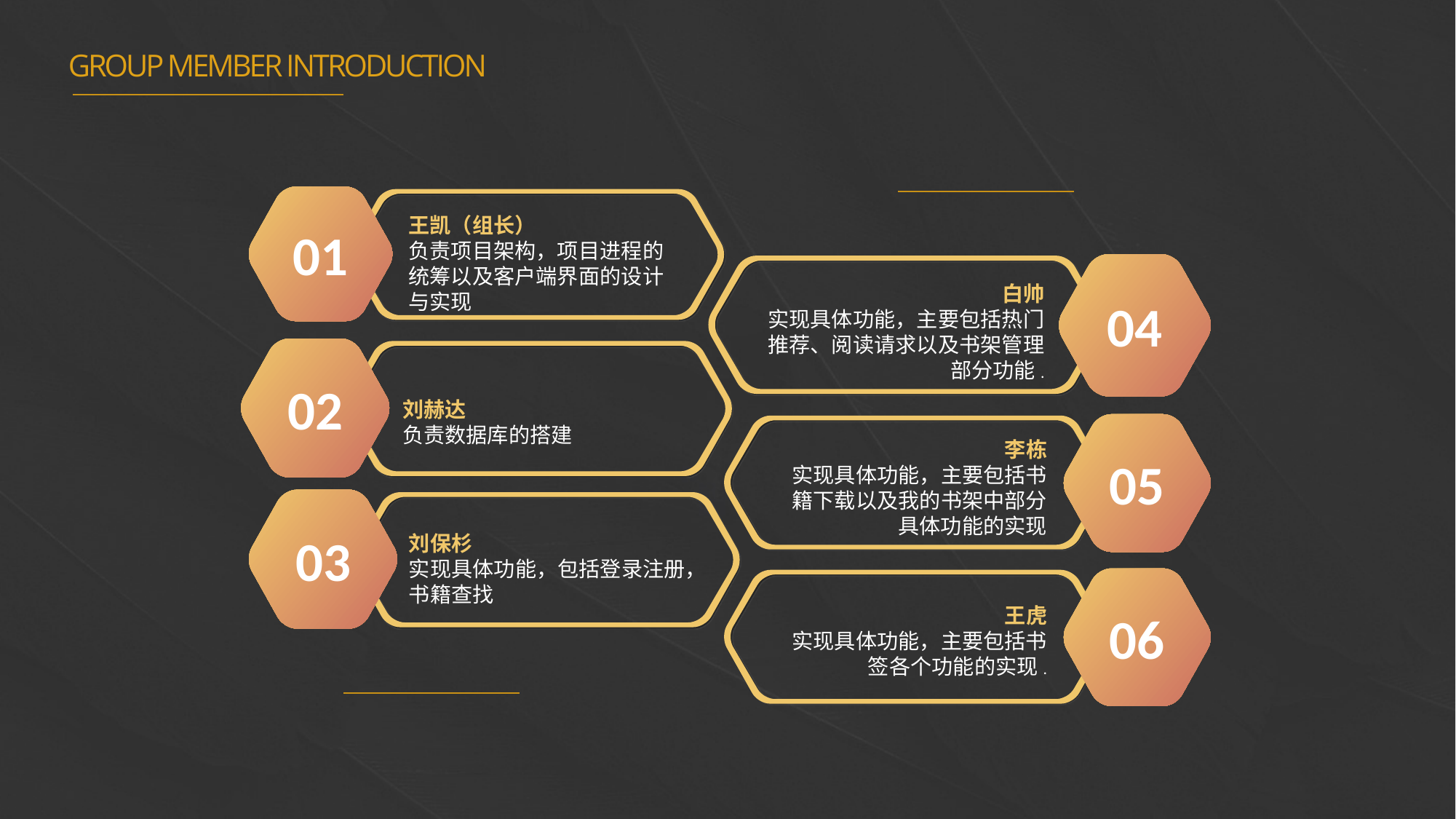

GROUP MEMBER INTRODUCTION

王凯（组长）
负责项目架构，项目进程的统筹以及客户端界面的设计与实现
01

e7d195523061f1c0205959036996ad55c215b892a7aac5c0B9ADEF7896FB48F2EF97163A2DE1401E1875DEDC438B7864AD24CA23553DBBBD975DAF4CAD4A2592689FFB6CEE59FFA55B2702D0E5EE29CDFC0DD98BC7D6A39A64D3162AEA17DB19B9B9A87D0E9A0C5838999CD047764B32476FB53FC54D3671B43638F8C25D9EC95BB52BCC6C1CB3F6DE41EB0266A54822
白帅
实现具体功能，主要包括热门推荐、阅读请求以及书架管理部分功能.
04

02

刘赫达
负责数据库的搭建
李栋
实现具体功能，主要包括书籍下载以及我的书架中部分具体功能的实现
05

03

刘保杉
实现具体功能，包括登录注册，书籍查找
06

王虎
实现具体功能，主要包括书签各个功能的实现.